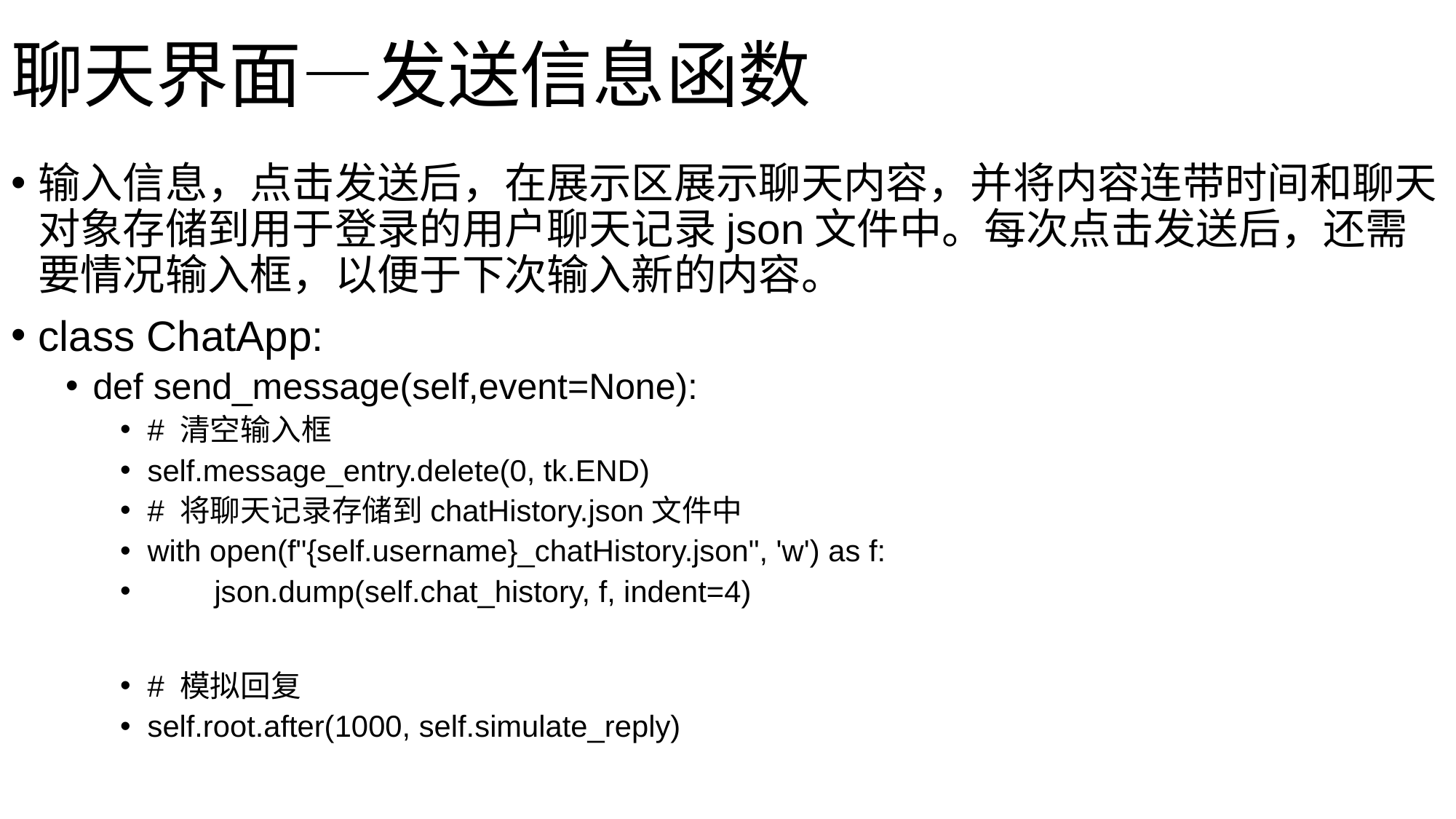

# 聊天界面—发送信息函数
输入信息，点击发送后，在展示区展示聊天内容，并将内容连带时间和聊天对象存储到用于登录的用户聊天记录json文件中。每次点击发送后，还需要情况输入框，以便于下次输入新的内容。
class ChatApp:
def send_message(self,event=None):
# 清空输入框
self.message_entry.delete(0, tk.END)
# 将聊天记录存储到chatHistory.json文件中
with open(f"{self.username}_chatHistory.json", 'w') as f:
        json.dump(self.chat_history, f, indent=4)

# 模拟回复
self.root.after(1000, self.simulate_reply)